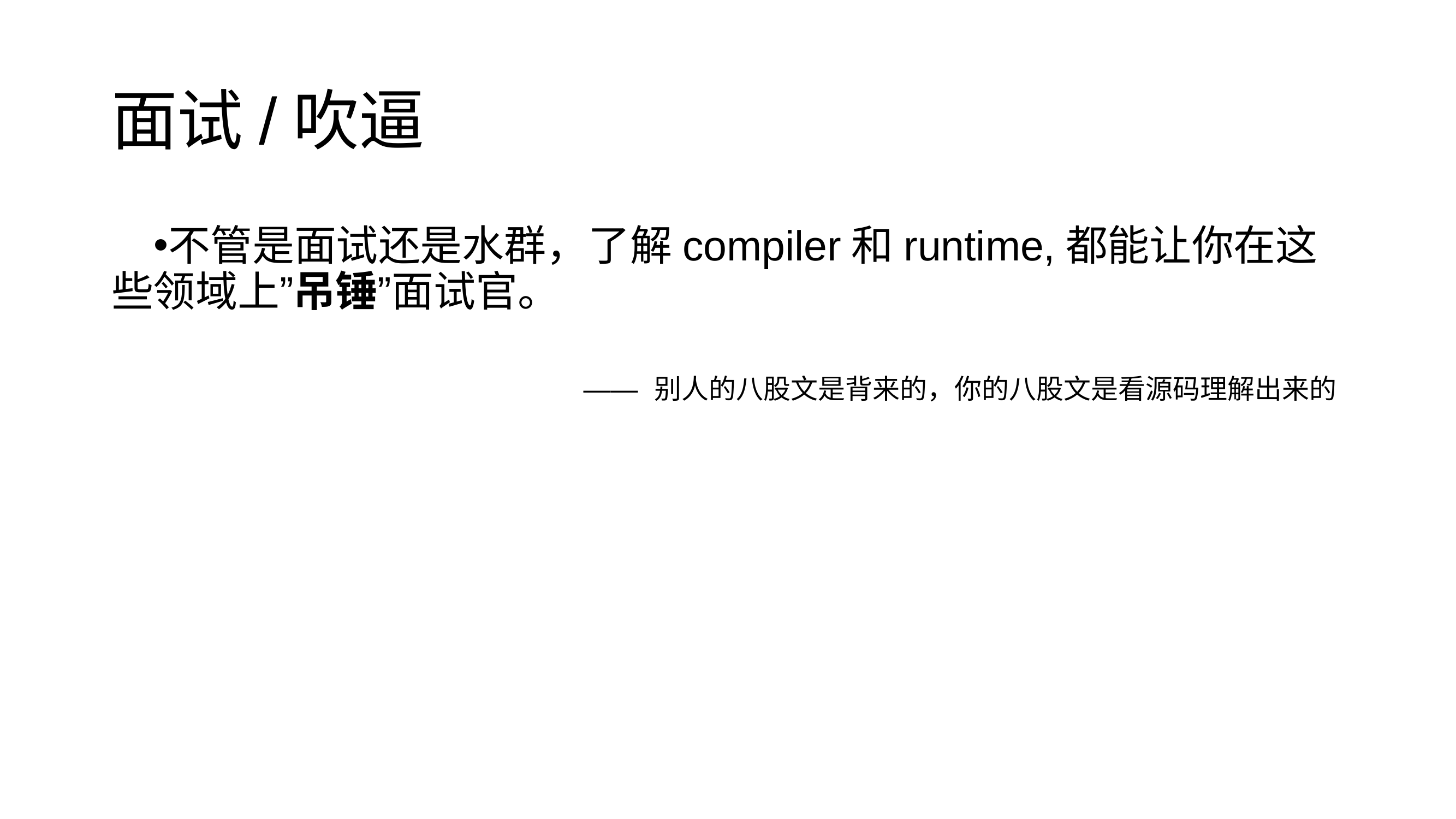

面试/吹逼
不管是面试还是水群，了解compiler和runtime,都能让你在这些领域上”吊锤”面试官。

                                                              —— 别人的八股文是背来的，你的八股文是看源码理解出来的